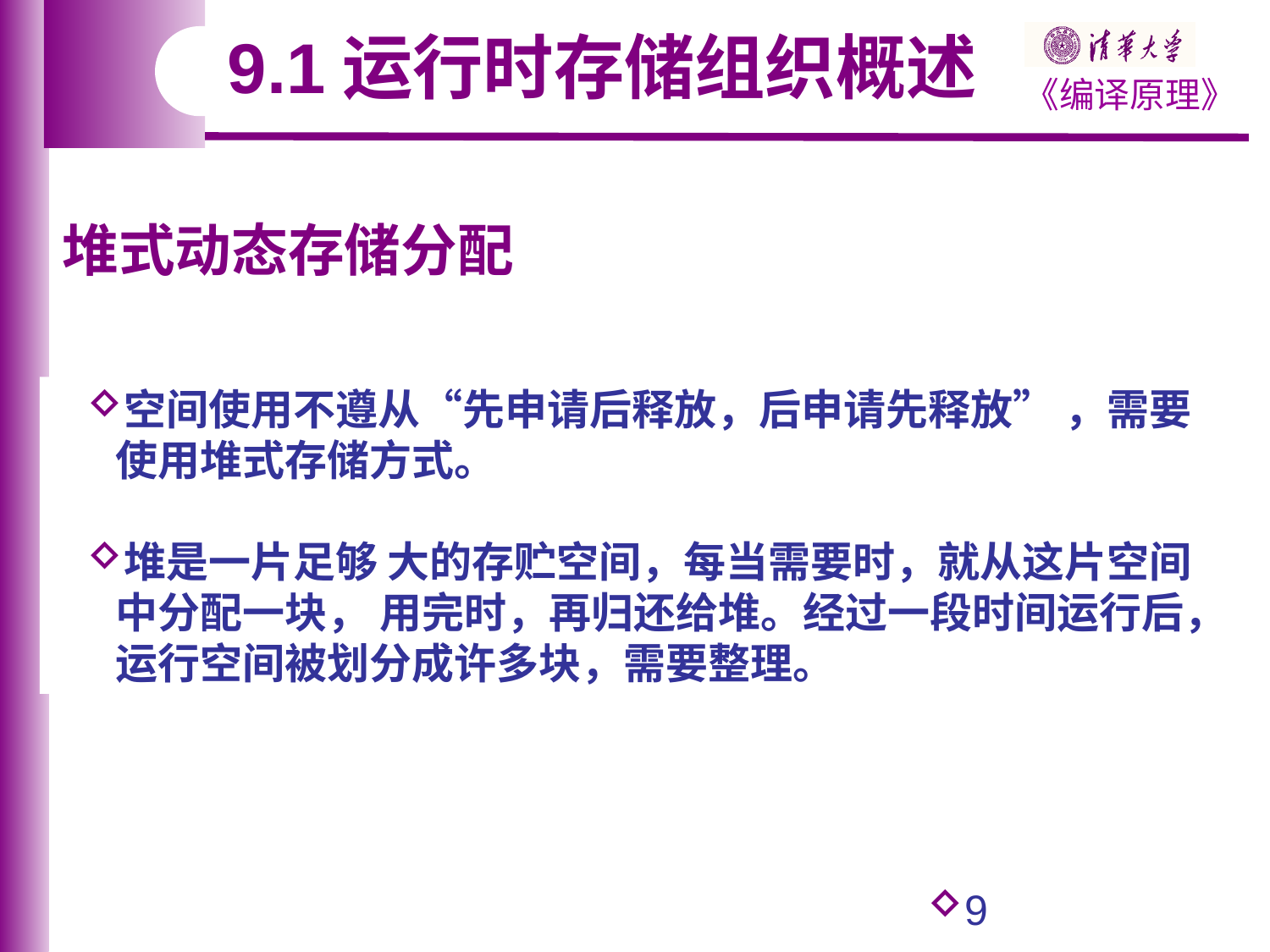

9.1运行时存储组织概述
堆式动态存储分配
空间使用不遵从“先申请后释放，后申请先释放” ，需要使用堆式存储方式。

堆是一片足够 大的存贮空间，每当需要时，就从这片空间中分配一块， 用完时，再归还给堆。经过一段时间运行后，运行空间被划分成许多块，需要整理。

9